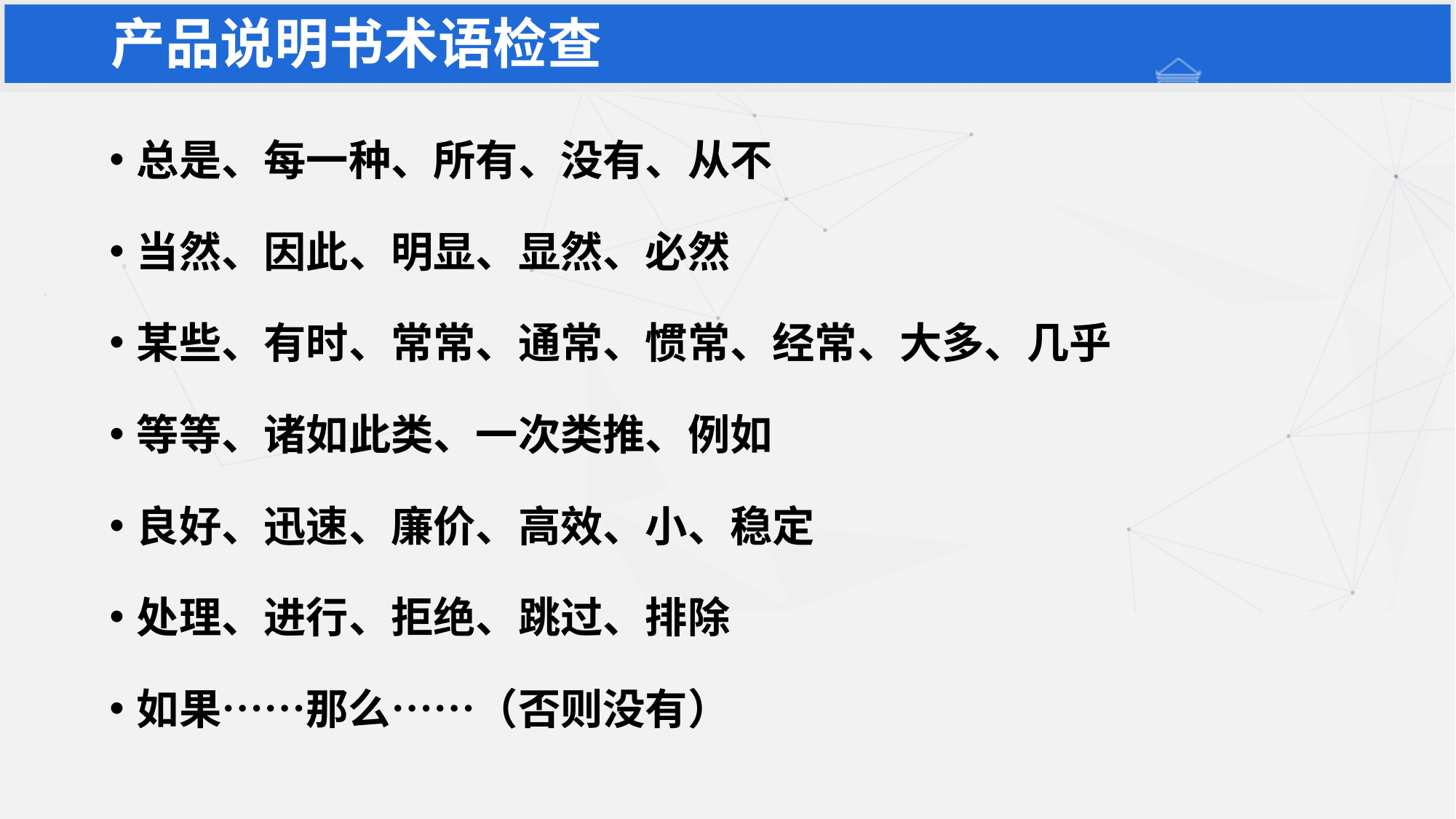

# 产品说明书术语检查
总是、每一种、所有、没有、从不
当然、因此、明显、显然、必然
某些、有时、常常、通常、惯常、经常、大多、几乎
等等、诸如此类、一次类推、例如
良好、迅速、廉价、高效、小、稳定
处理、进行、拒绝、跳过、排除
如果……那么……（否则没有）